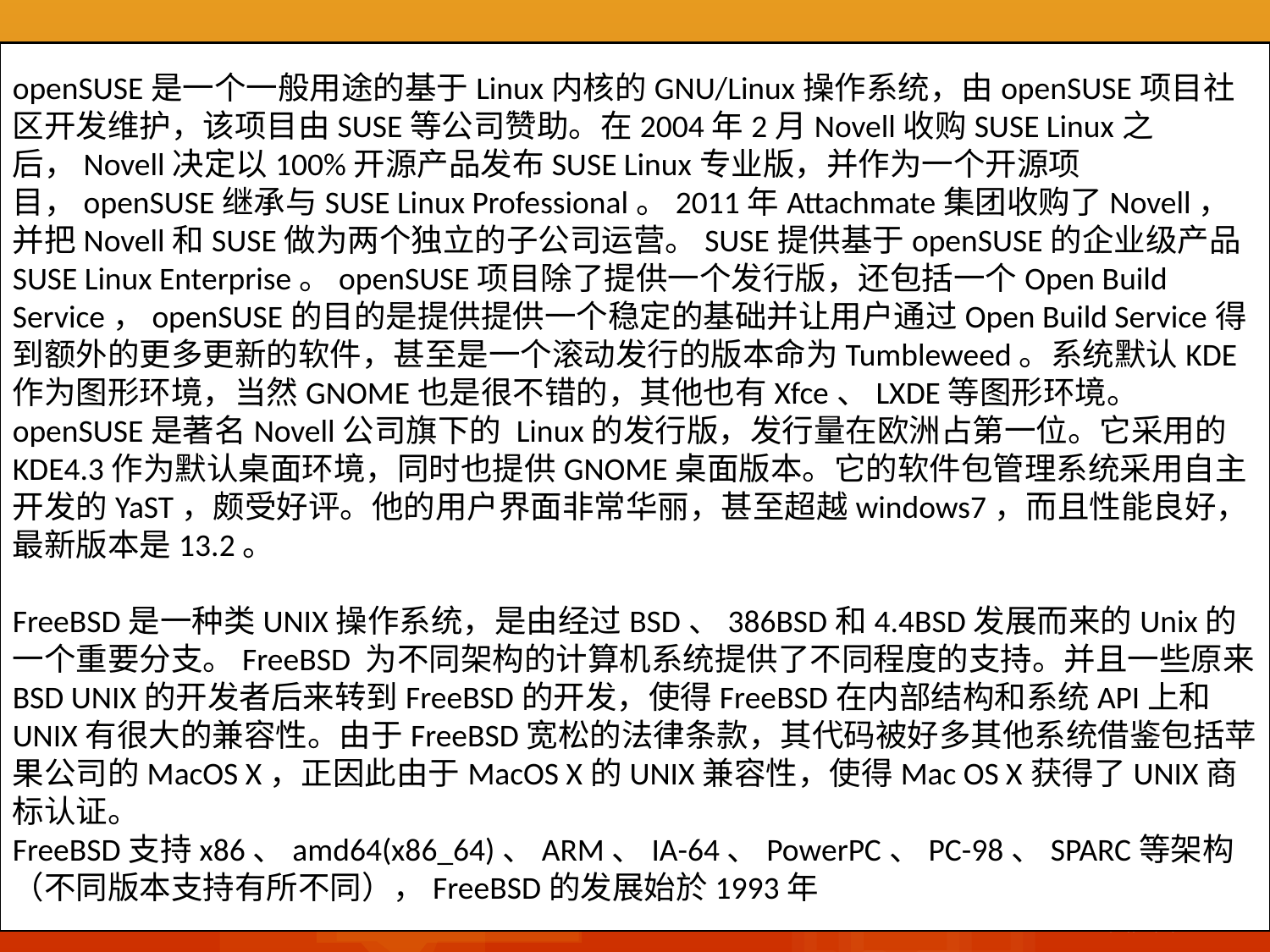

#
openSUSE是一个一般用途的基于Linux内核的GNU/Linux操作系统，由openSUSE项目社区开发维护，该项目由SUSE等公司赞助。在2004年2月Novell收购SUSE Linux之后，Novell决定以100%开源产品发布SUSE Linux专业版，并作为一个开源项目，openSUSE继承与SUSE Linux Professional。2011年Attachmate集团收购了Novell，并把Novell和SUSE做为两个独立的子公司运营。SUSE提供基于openSUSE的企业级产品SUSE Linux Enterprise。openSUSE项目除了提供一个发行版，还包括一个Open Build Service，openSUSE的目的是提供提供一个稳定的基础并让用户通过Open Build Service得到额外的更多更新的软件，甚至是一个滚动发行的版本命为Tumbleweed。系统默认KDE作为图形环境，当然GNOME也是很不错的，其他也有Xfce、LXDE等图形环境。
openSUSE是著名Novell公司旗下的 Linux的发行版，发行量在欧洲占第一位。它采用的KDE4.3作为默认桌面环境，同时也提供GNOME桌面版本。它的软件包管理系统采用自主开发的YaST，颇受好评。他的用户界面非常华丽，甚至超越windows7，而且性能良好，最新版本是13.2。

FreeBSD是一种类UNIX操作系统，是由经过BSD、386BSD和4.4BSD发展而来的Unix的一个重要分支。FreeBSD 为不同架构的计算机系统提供了不同程度的支持。并且一些原来BSD UNIX的开发者后来转到FreeBSD的开发，使得FreeBSD在内部结构和系统API上和UNIX有很大的兼容性。由于FreeBSD宽松的法律条款，其代码被好多其他系统借鉴包括苹果公司的MacOS X，正因此由于MacOS X的UNIX兼容性，使得Mac OS X获得了UNIX商标认证。
FreeBSD支持x86、amd64(x86_64)、ARM、IA-64、PowerPC、PC-98、SPARC等架构（不同版本支持有所不同），FreeBSD的发展始於1993年
2018/12/29